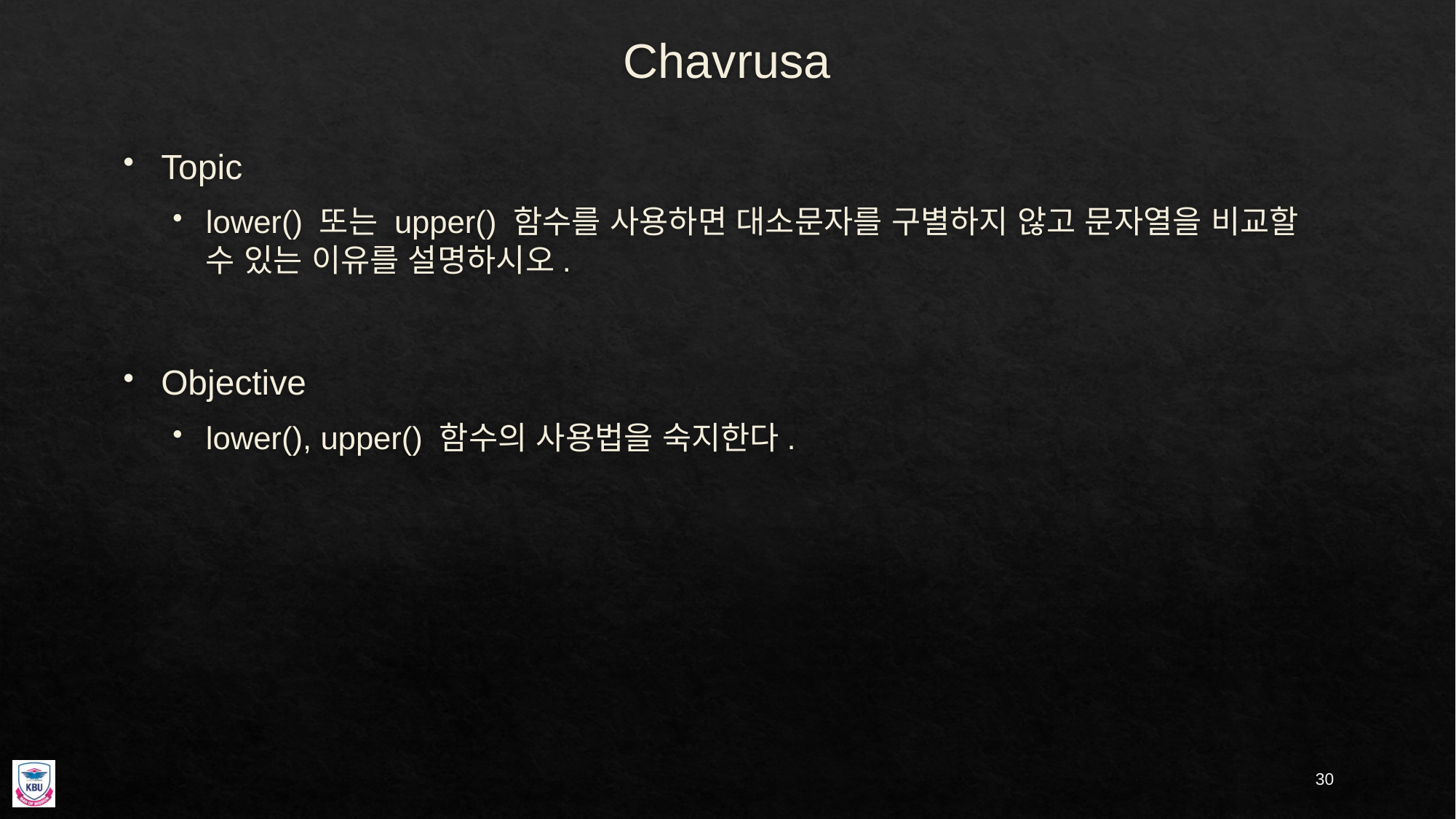

# Chavrusa
Topic
lower() 또는 upper() 함수를 사용하면 대소문자를 구별하지 않고 문자열을 비교할 수 있는 이유를 설명하시오.

Objective
lower(), upper() 함수의 사용법을 숙지한다.
30